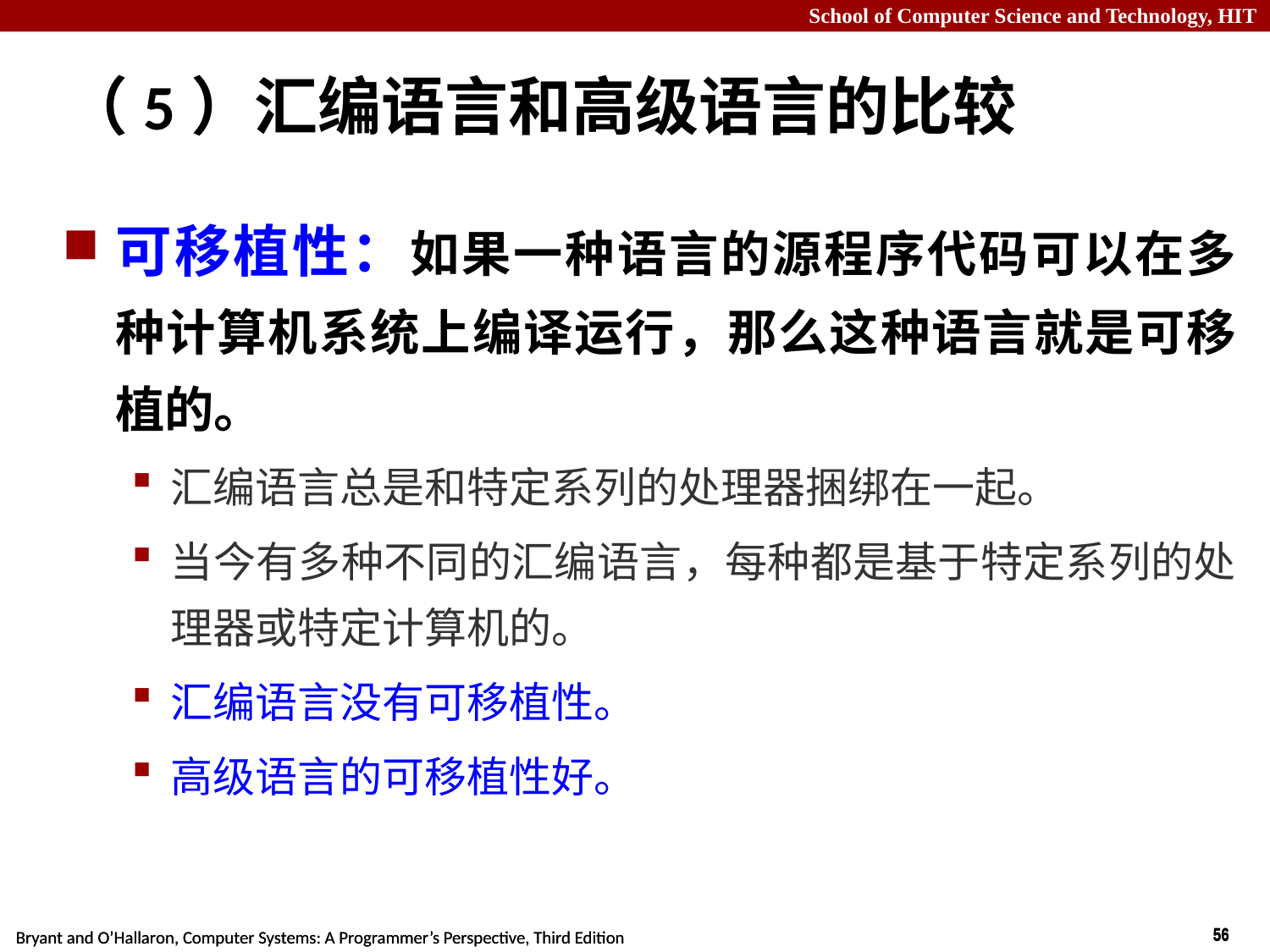

# （5）汇编语言和高级语言的比较
可移植性：如果一种语言的源程序代码可以在多种计算机系统上编译运行，那么这种语言就是可移植的。
汇编语言总是和特定系列的处理器捆绑在一起。
当今有多种不同的汇编语言，每种都是基于特定系列的处理器或特定计算机的。
汇编语言没有可移植性。
高级语言的可移植性好。